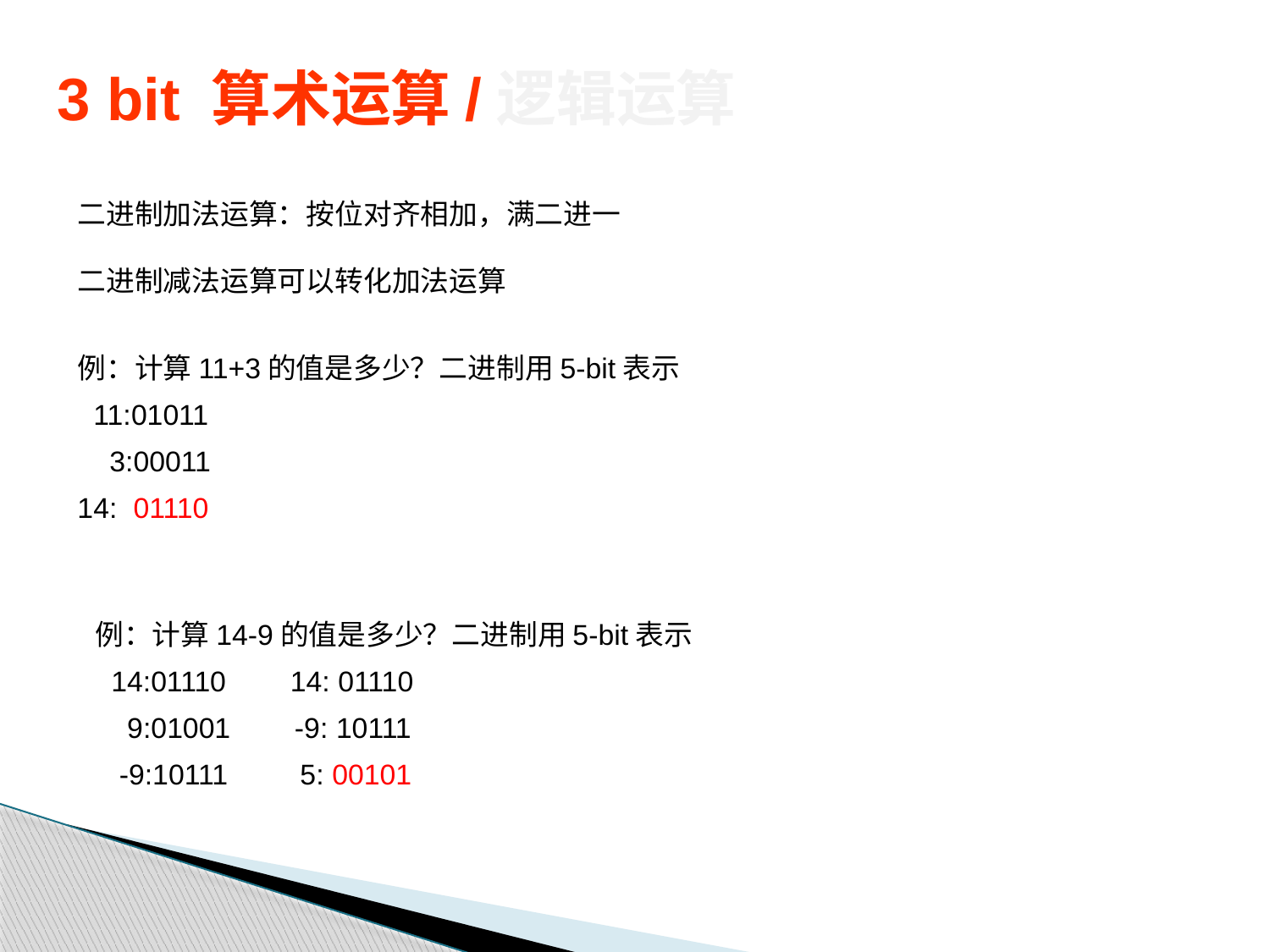

# 3 bit 算术运算/逻辑运算
二进制加法运算：按位对齐相加，满二进一
二进制减法运算可以转化加法运算
例：计算11+3的值是多少？二进制用5-bit表示
  11:01011
    3:00011
14:  01110
例：计算14-9的值是多少？二进制用5-bit表示
  14:01110        14: 01110
    9:01001        -9: 10111
   -9:10111         5: 00101